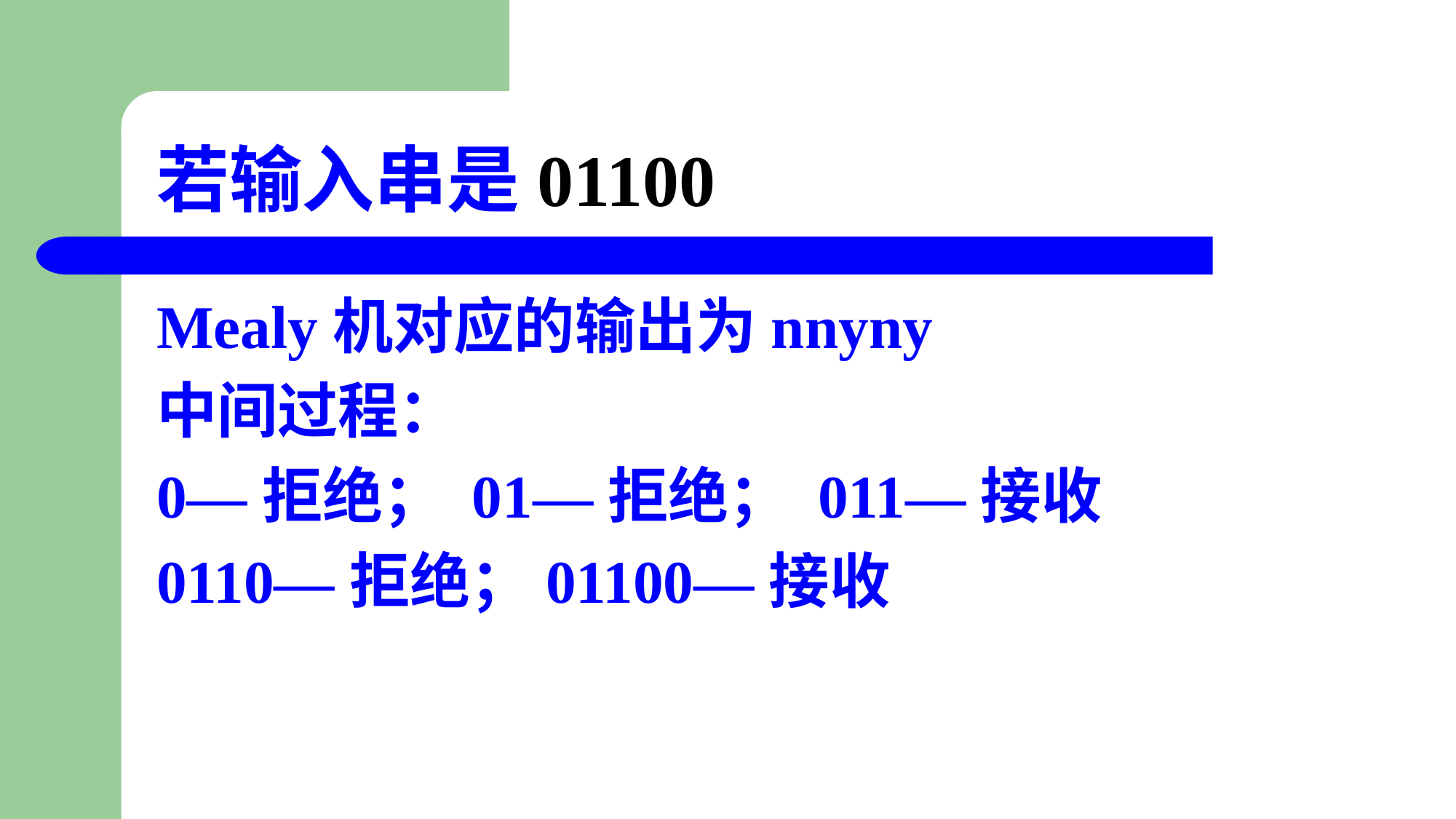

# 若输入串是01100
Mealy机对应的输出为nnyny
中间过程：
0—拒绝； 01—拒绝； 011—接收
0110—拒绝；01100—接收